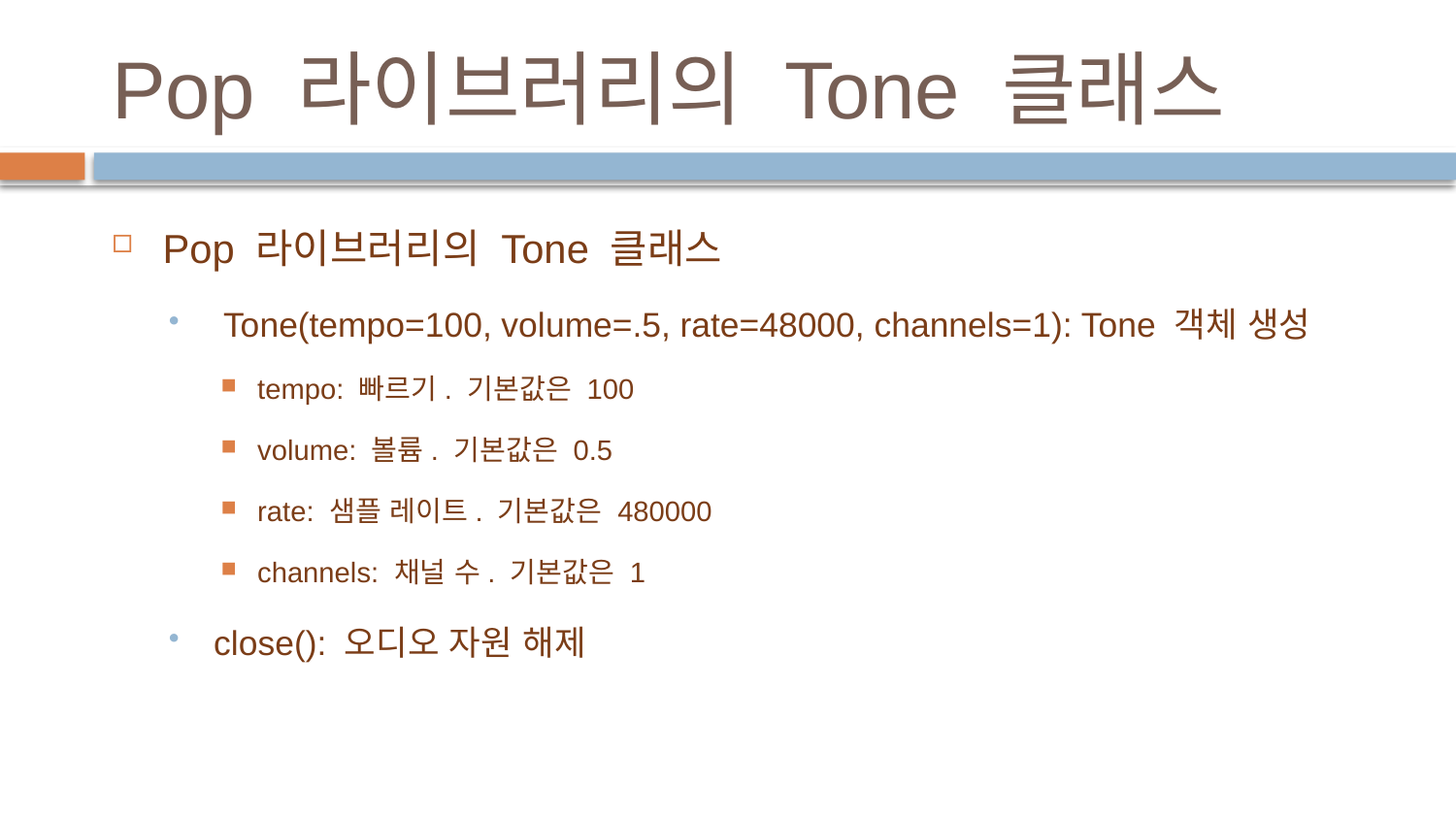

# Pop 라이브러리의 Tone 클래스
Pop 라이브러리의 Tone 클래스
 Tone(tempo=100, volume=.5, rate=48000, channels=1): Tone 객체 생성
tempo: 빠르기. 기본값은 100
volume: 볼륨. 기본값은 0.5
rate: 샘플 레이트. 기본값은 480000
channels: 채널 수. 기본값은 1
close(): 오디오 자원 해제